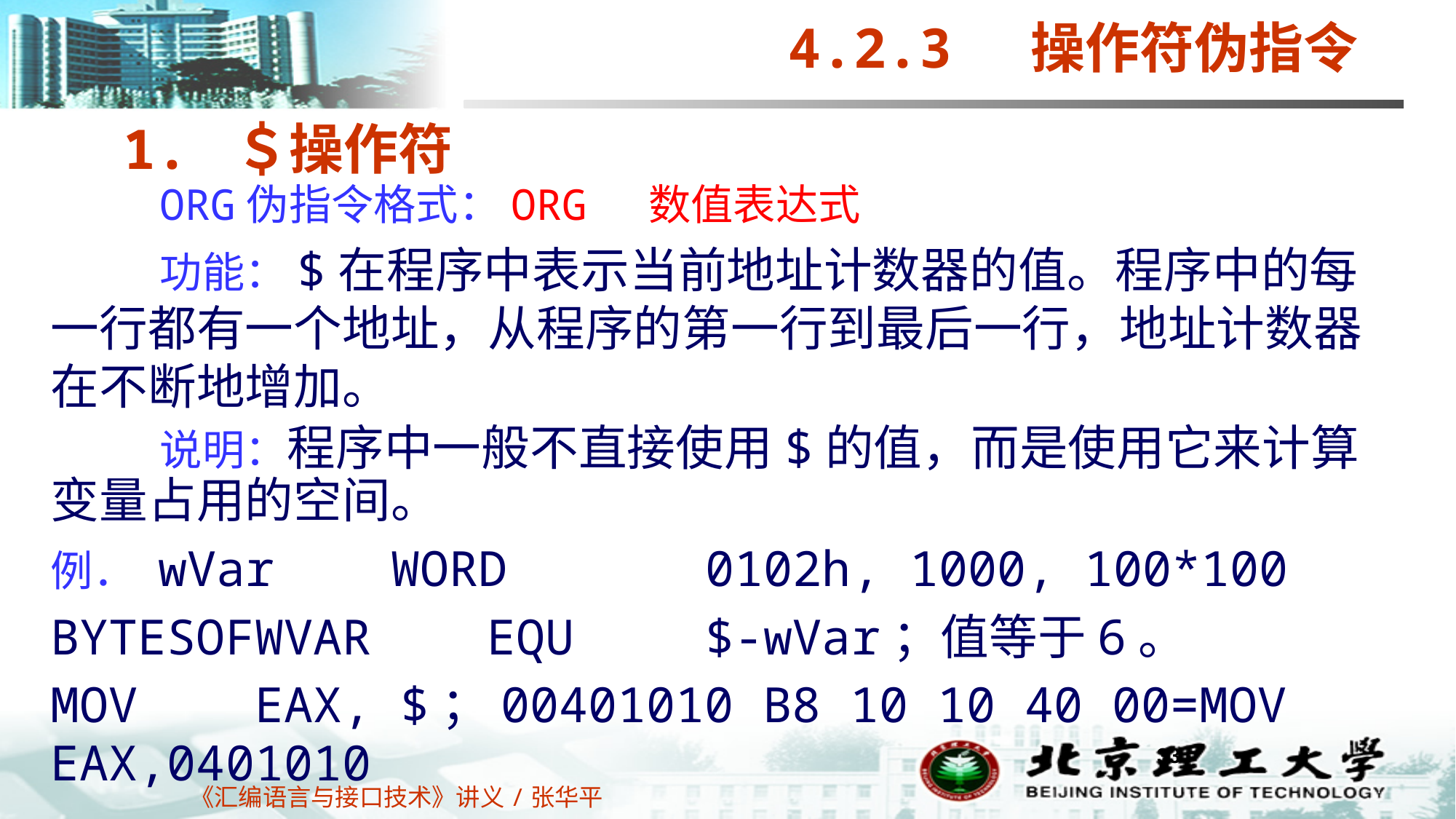

4.2.3  操作符伪指令
1. ＄操作符
	ORG伪指令格式：ORG  数值表达式
	功能：$在程序中表示当前地址计数器的值。程序中的每一行都有一个地址，从程序的第一行到最后一行，地址计数器在不断地增加。
	说明：程序中一般不直接使用$的值，而是使用它来计算变量占用的空间。
例． wVar    WORD		0102h, 1000, 100*100
BYTESOFWVAR 	EQU		$-wVar；值等于6。
MOV    EAX, $；00401010 B8 10 10 40 00=MOV EAX,0401010

33